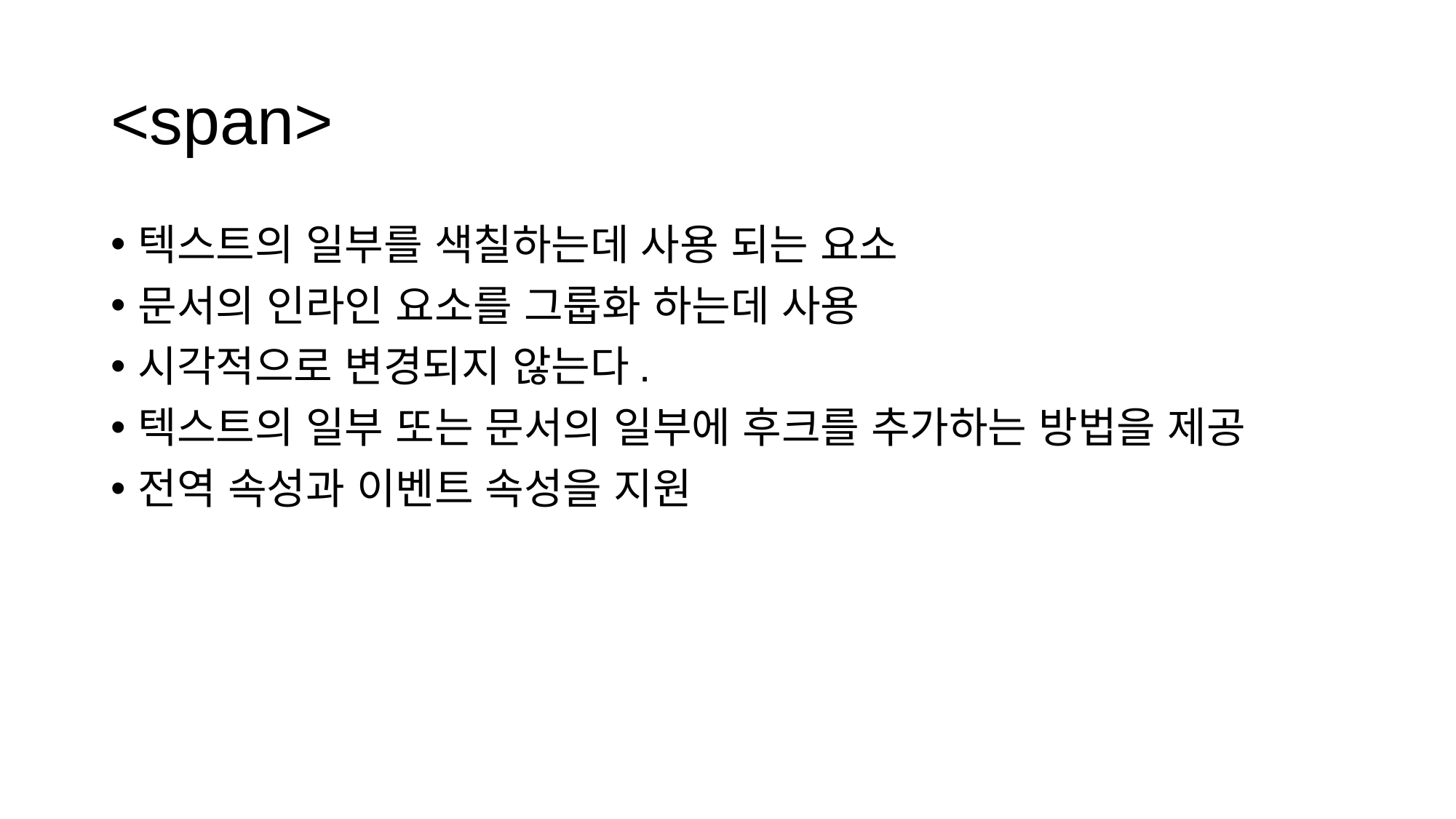

# <span>
텍스트의 일부를 색칠하는데 사용 되는 요소
문서의 인라인 요소를 그룹화 하는데 사용
시각적으로 변경되지 않는다.
텍스트의 일부 또는 문서의 일부에 후크를 추가하는 방법을 제공
전역 속성과 이벤트 속성을 지원